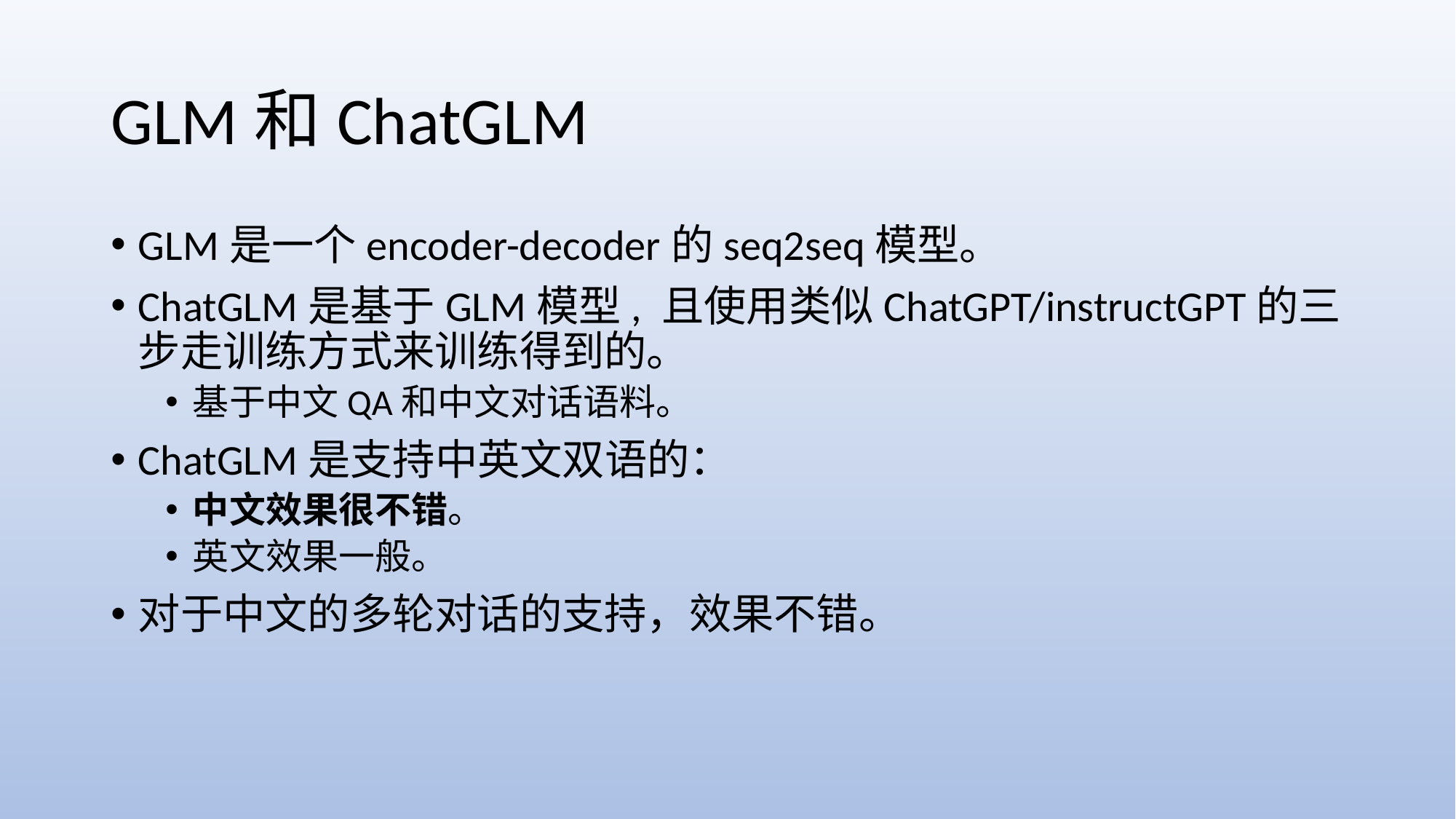

# GLM和ChatGLM
GLM是一个encoder-decoder的seq2seq模型。
ChatGLM是基于GLM模型, 且使用类似ChatGPT/instructGPT的三步走训练方式来训练得到的。
基于中文QA和中文对话语料。
ChatGLM是支持中英文双语的：
中文效果很不错。
英文效果一般。
对于中文的多轮对话的支持，效果不错。